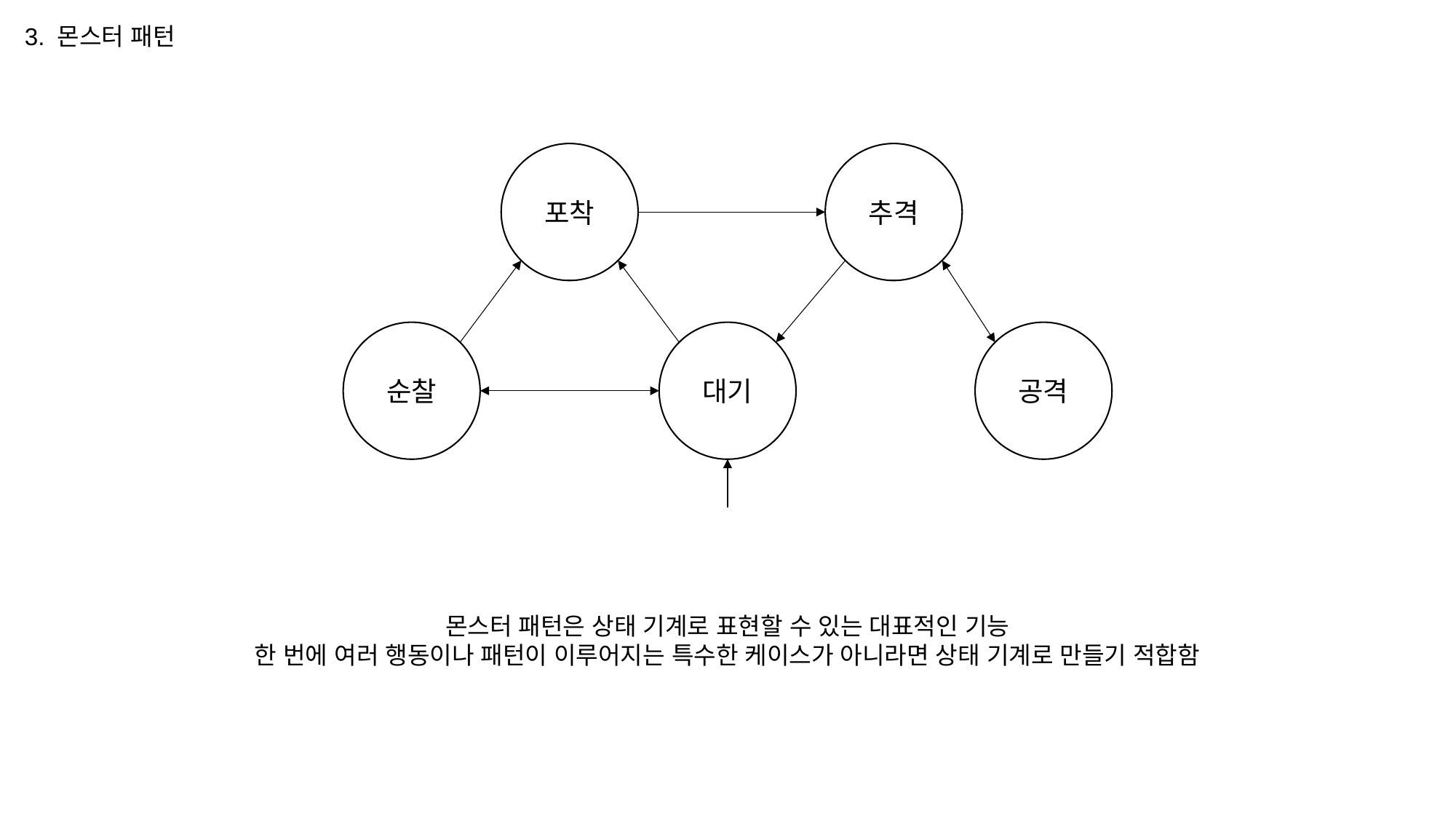

3. 몬스터 패턴
포착
추격
순찰
대기
공격
몬스터 패턴은 상태 기계로 표현할 수 있는 대표적인 기능
한 번에 여러 행동이나 패턴이 이루어지는 특수한 케이스가 아니라면 상태 기계로 만들기 적합함